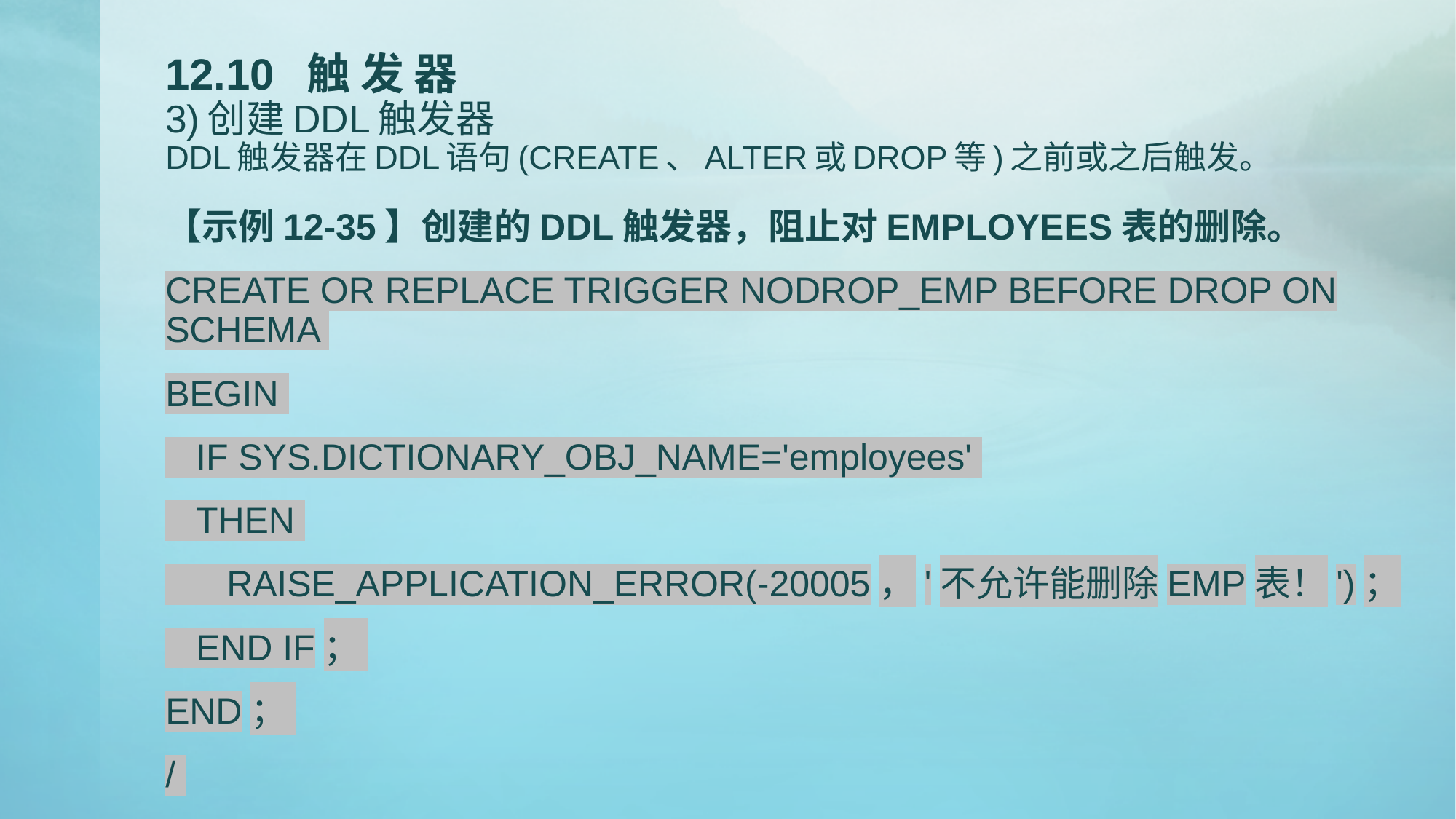

# 12.10  触 发 器 3)创建DDL触发器 DDL触发器在DDL语句(CREATE、ALTER或DROP等)之前或之后触发。
【示例12-35】创建的DDL触发器，阻止对EMPLOYEES表的删除。
CREATE OR REPLACE TRIGGER NODROP_EMP BEFORE DROP ON SCHEMA
BEGIN
   IF SYS.DICTIONARY_OBJ_NAME='employees'
   THEN
      RAISE_APPLICATION_ERROR(-20005，'不允许能删除EMP表！')；
   END IF；
END；
/